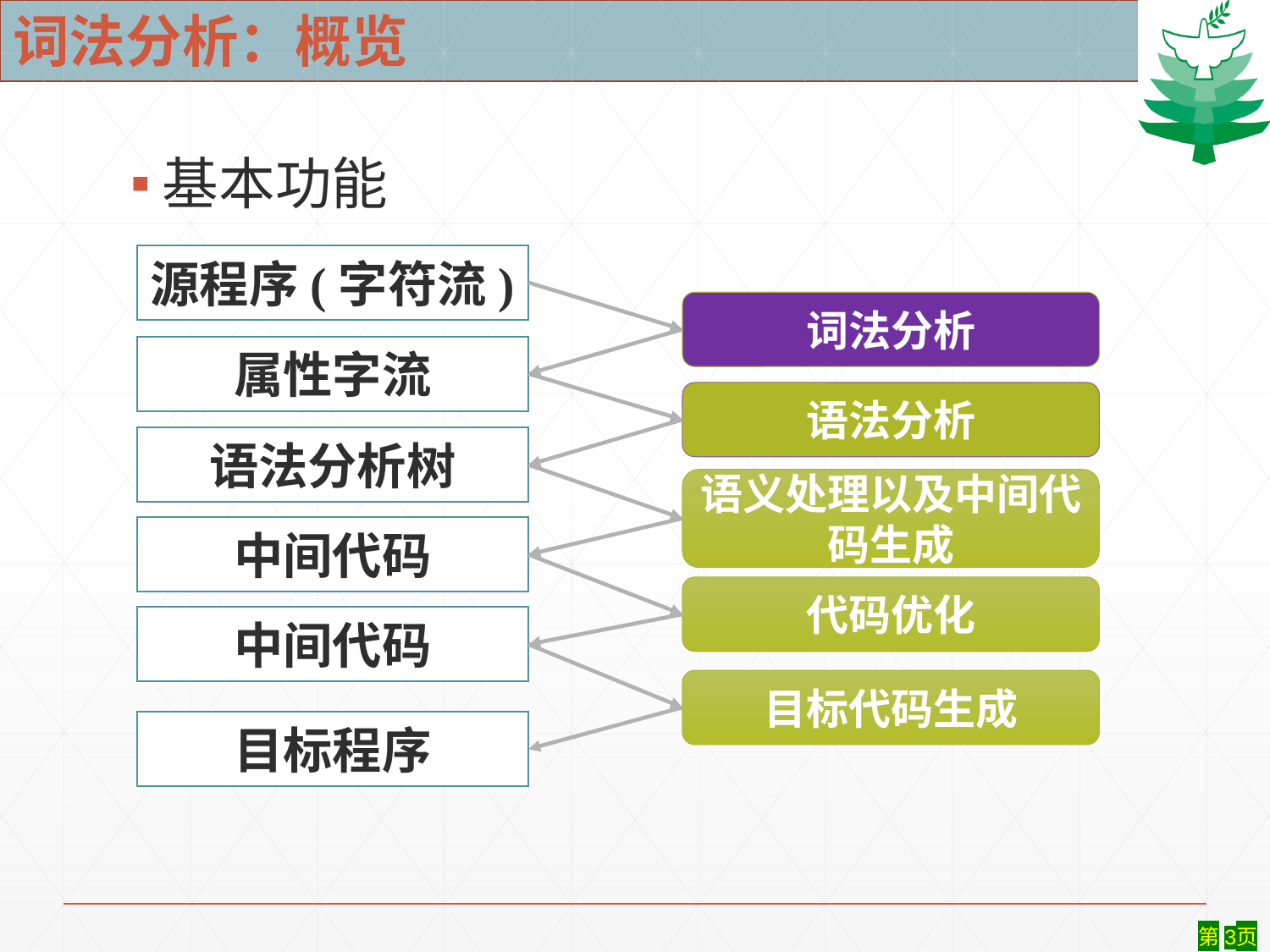

# 词法分析：概览
基本功能
源程序(字符流)
词法分析
属性字流
语法分析
语法分析树
语义处理以及中间代码生成
中间代码
代码优化
中间代码
目标代码生成
目标程序